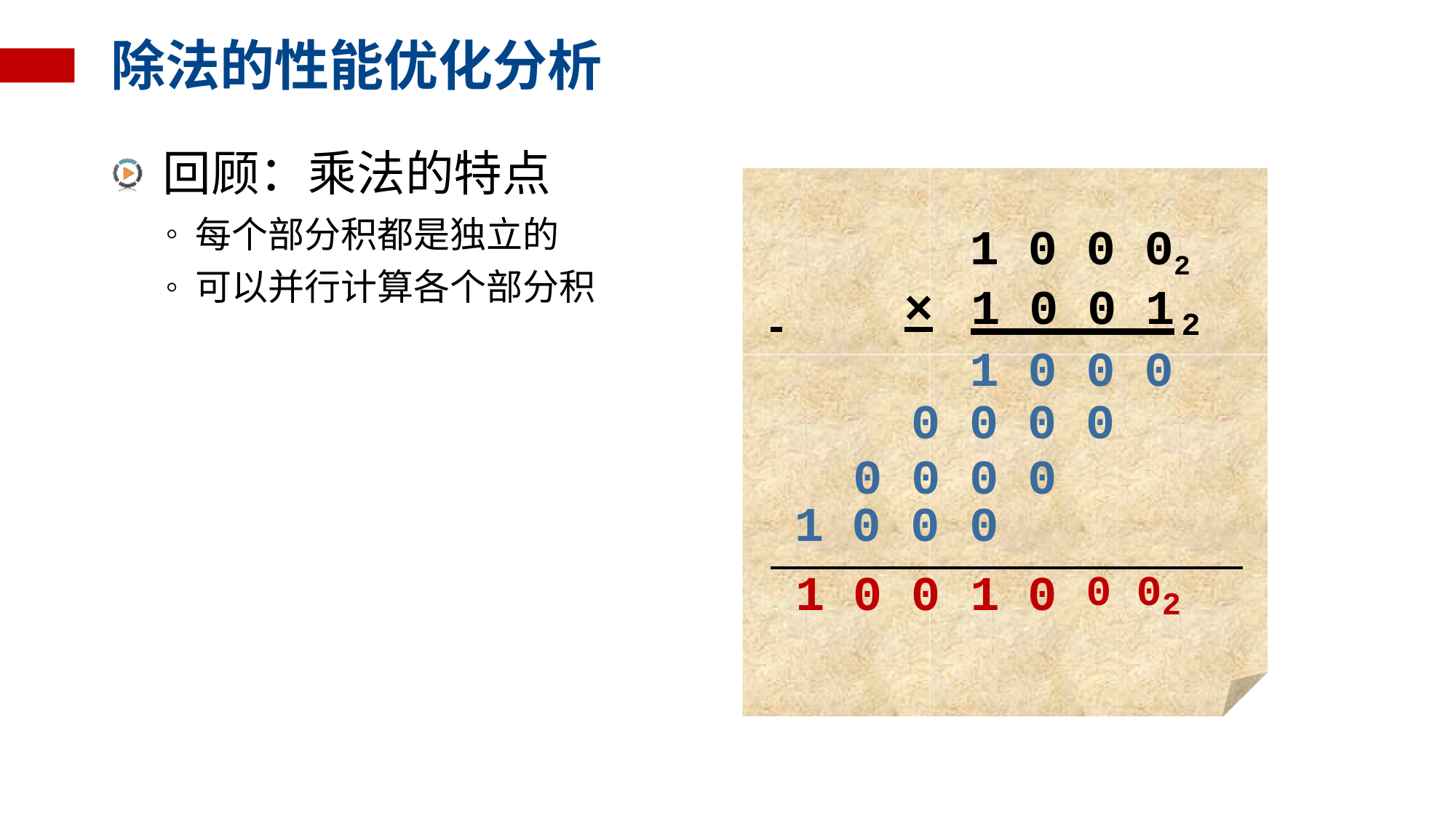

# 除法的性能优化分析
回顾：乘法的特点
每个部分积都是独立的
可以并行计算各个部分积

1 0 0 02
 	×	1 0 0 1
                 2
1 0 0 0
0 0 0 0
0 0 0 0
| 1 | 0 | 0 | 0 |  |  |
| --- | --- | --- | --- | --- | --- |
| 1 | 0 | 0 | 1 | 0 | 0 02 |